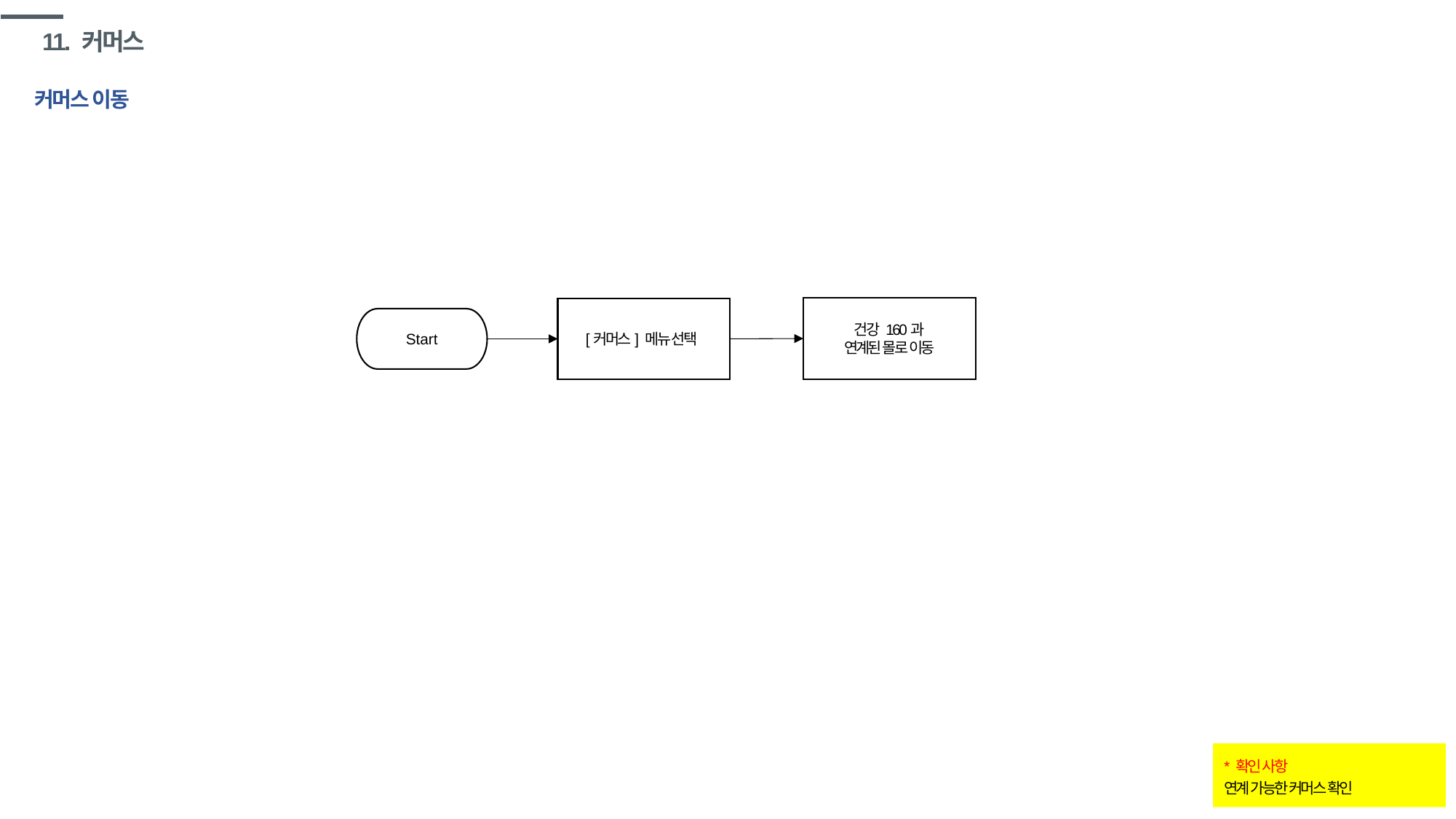

# 11. 커머스
커머스 이동
건강 160과
연계된 몰로 이동
[커머스] 메뉴 선택
Start
* 확인 사항
연계 가능한 커머스 확인